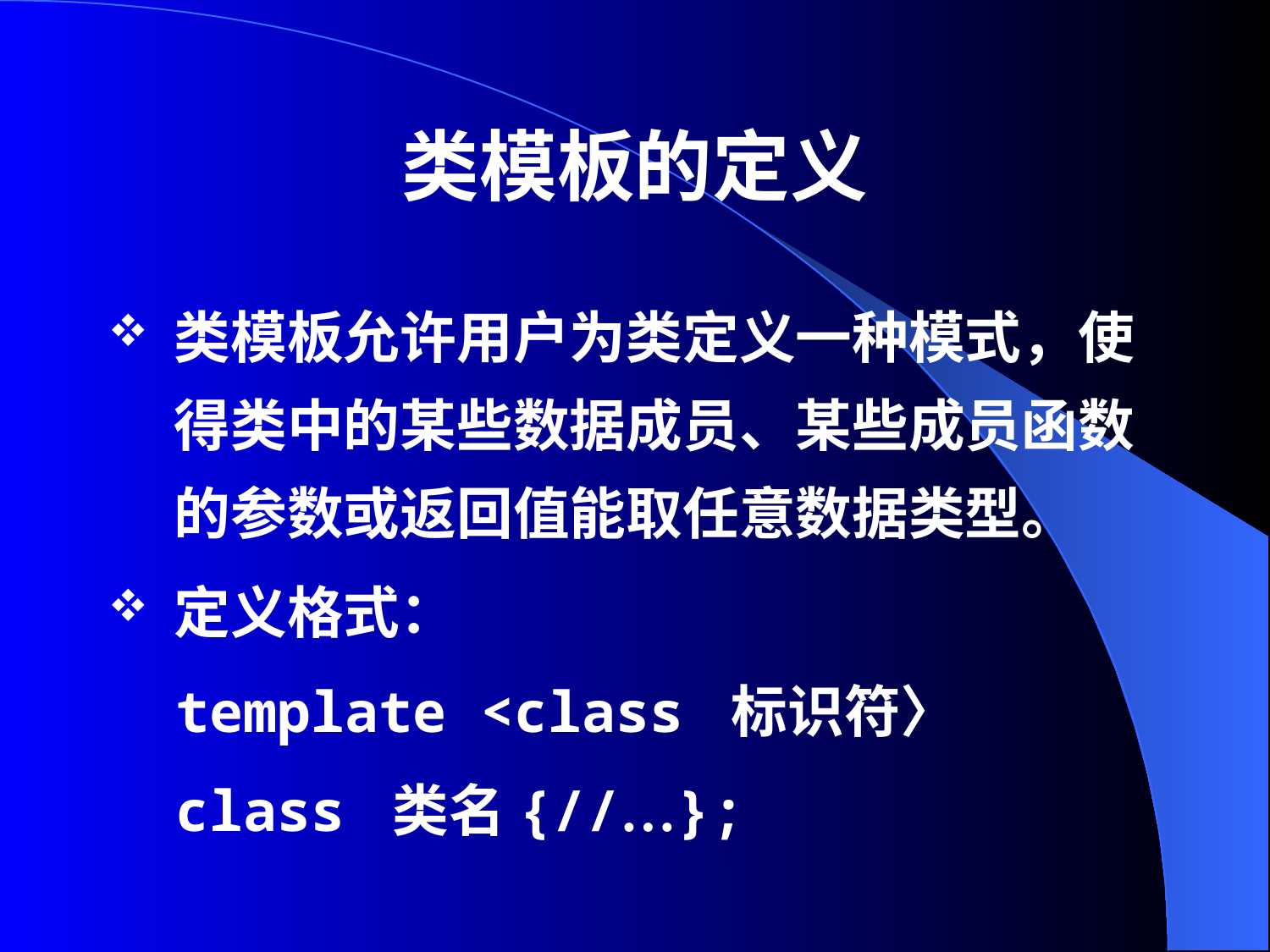

# 类模板的定义
类模板允许用户为类定义一种模式，使得类中的某些数据成员、某些成员函数的参数或返回值能取任意数据类型。
定义格式：
  template <class 标识符〉
  class 类名{//…};